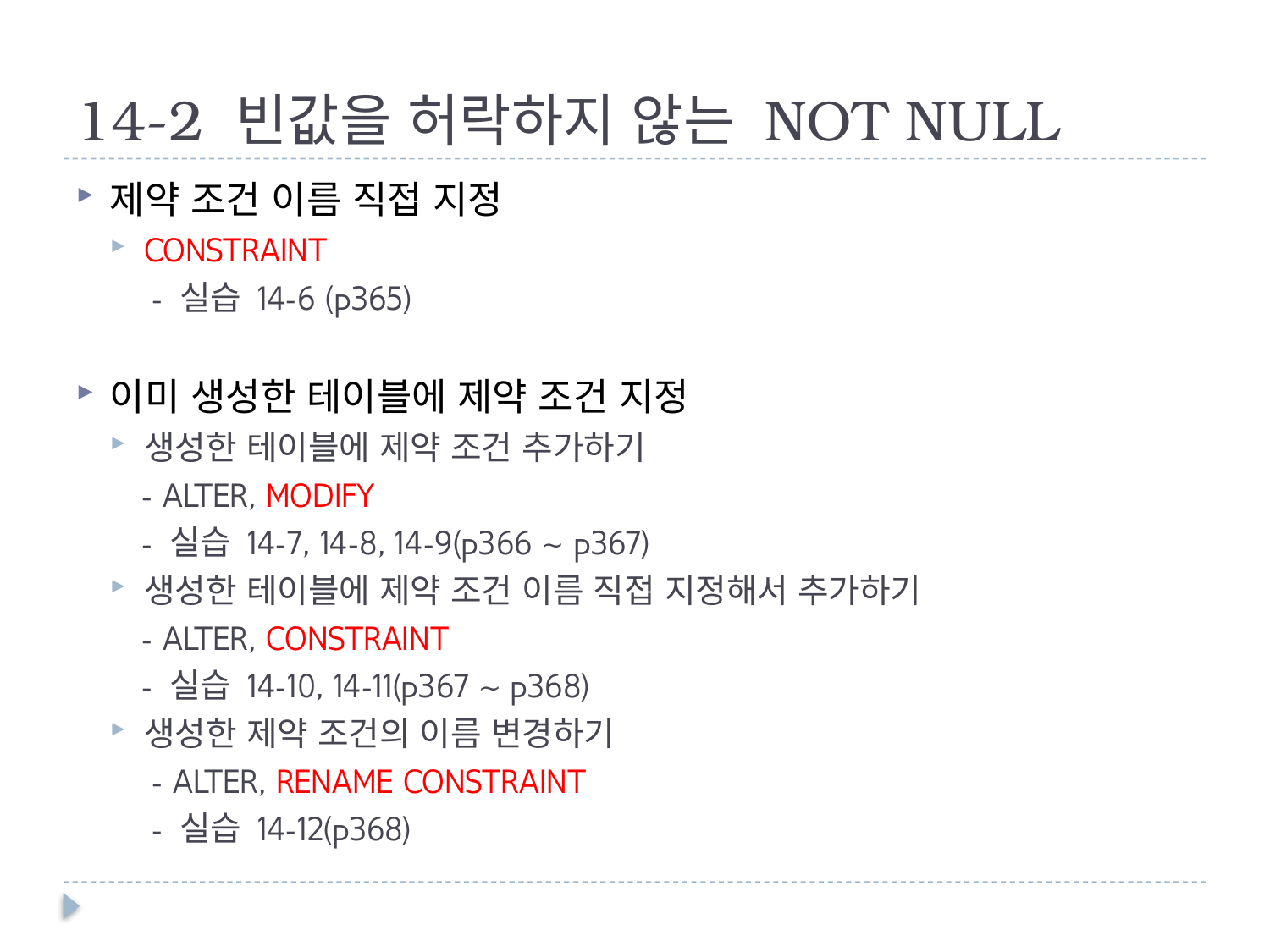

# 14-2 빈값을 허락하지 않는 NOT NULL
제약 조건 이름 직접 지정
CONSTRAINT
    - 실습 14-6 (p365)

이미 생성한 테이블에 제약 조건 지정
생성한 테이블에 제약 조건 추가하기
   - ALTER, MODIFY
   - 실습 14-7, 14-8, 14-9(p366 ~ p367)
생성한 테이블에 제약 조건 이름 직접 지정해서 추가하기
   - ALTER, CONSTRAINT
   - 실습 14-10, 14-11(p367 ~ p368)
생성한 제약 조건의 이름 변경하기
    - ALTER, RENAME CONSTRAINT
    - 실습 14-12(p368)